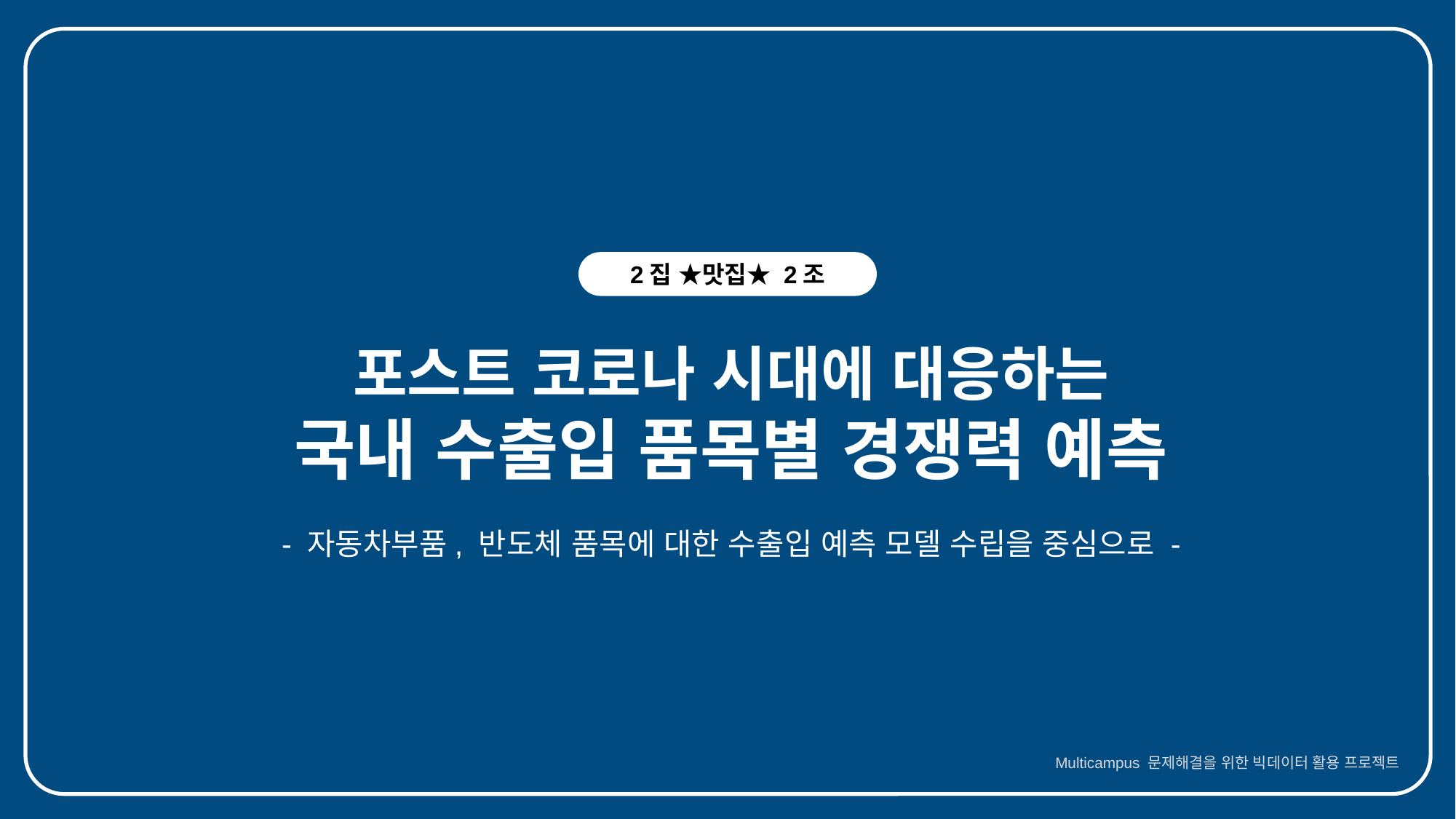

2집 ★맛집★ 2조
포스트 코로나 시대에 대응하는
국내 수출입 품목별 경쟁력 예측
- 자동차부품, 반도체 품목에 대한 수출입 예측 모델 수립을 중심으로 -
Multicampus 문제해결을 위한 빅데이터 활용 프로젝트